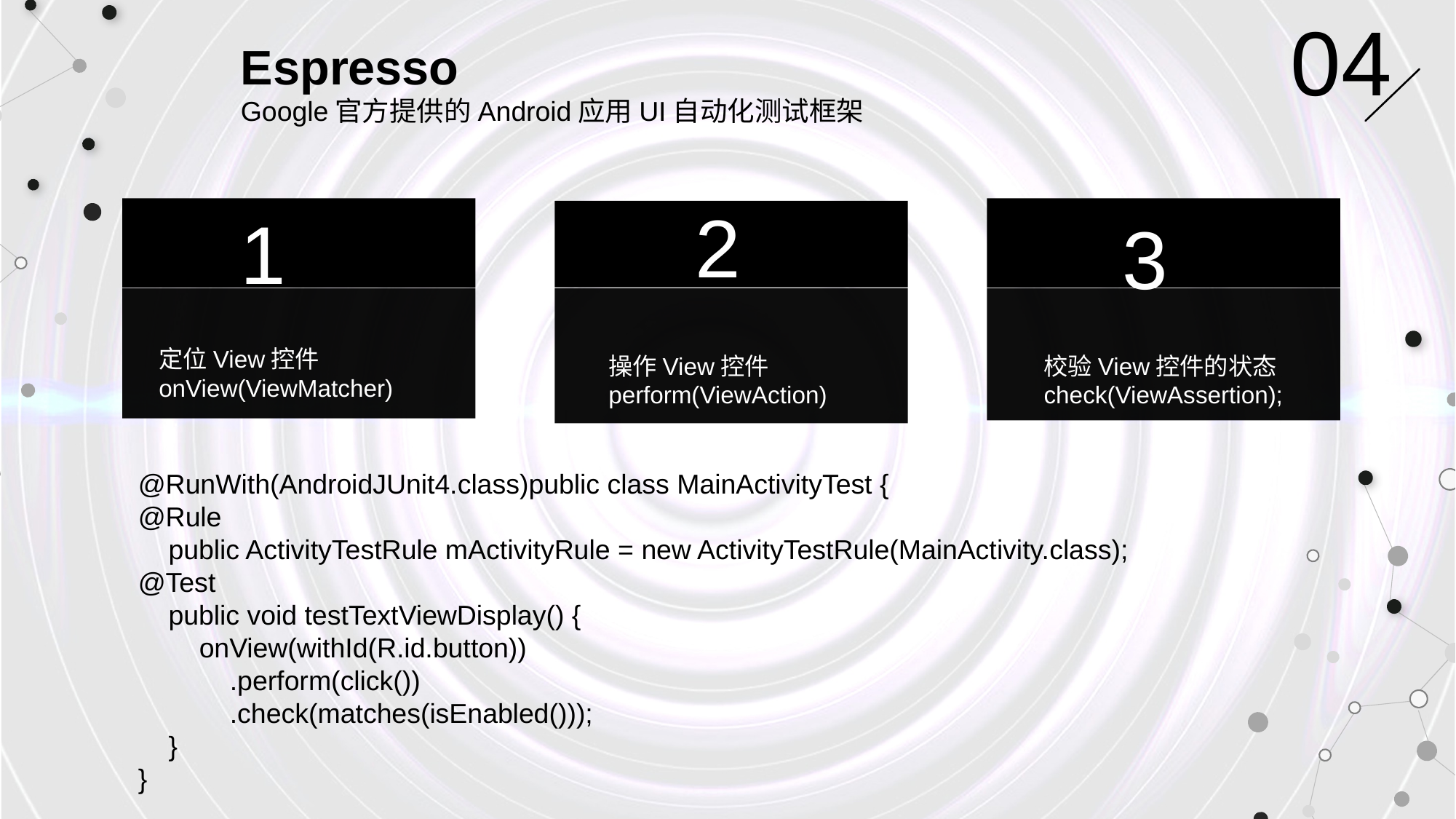

04

Espresso
Google官方提供的Android应用UI自动化测试框架

2

操作View控件
perform(ViewAction)
1

定位View控件
onView(ViewMatcher)
  .
  .

3

校验View控件的状态
check(ViewAssertion);

@RunWith(AndroidJUnit4.class)public class MainActivityTest {
@Rule
    public ActivityTestRule mActivityRule = new ActivityTestRule(MainActivity.class);
@Test
    public void testTextViewDisplay() {
        onView(withId(R.id.button))
            .perform(click())
            .check(matches(isEnabled()));
    }
}